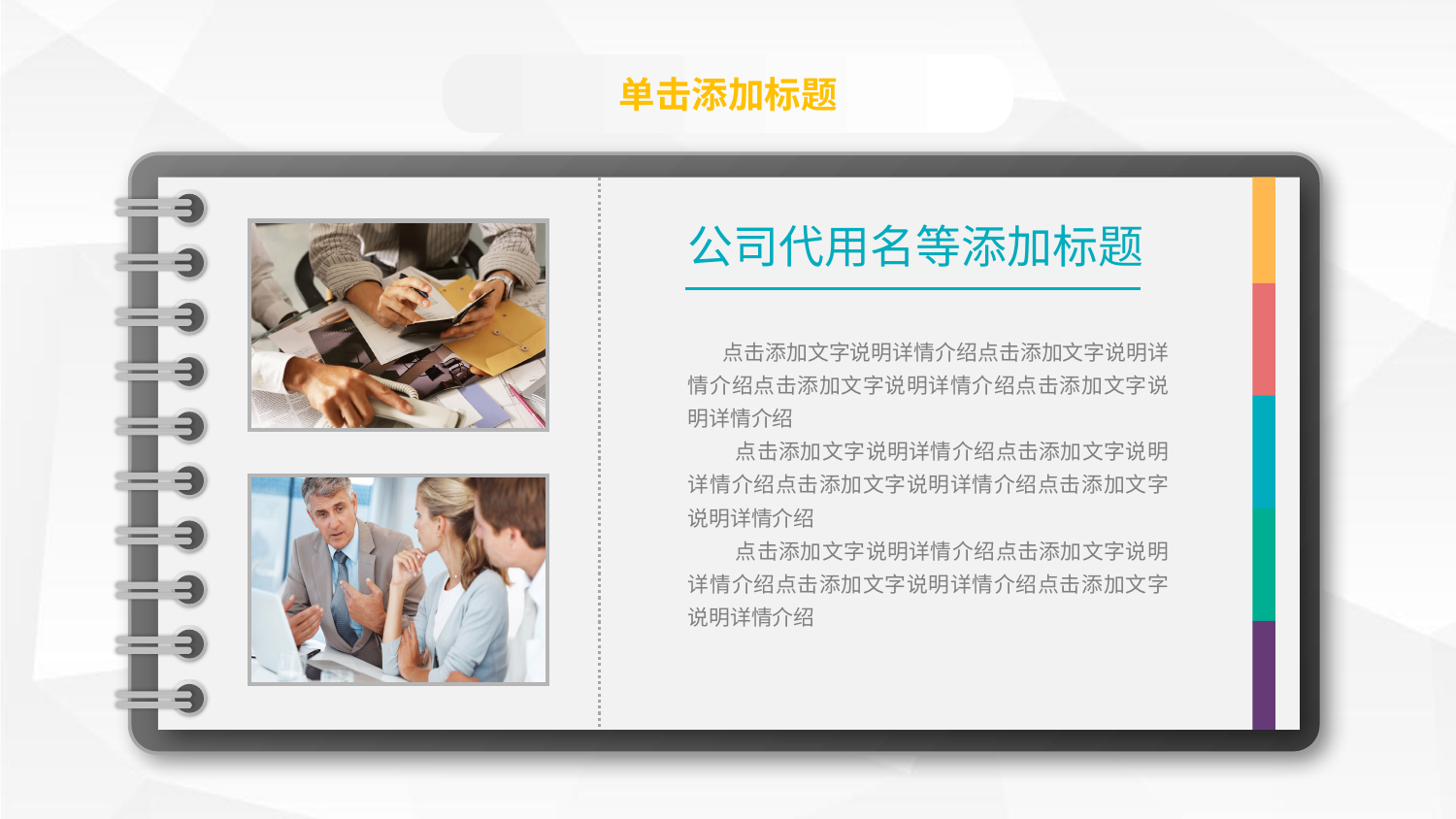

单击添加标题

公司代用名等添加标题

      点击添加文字说明详情介绍点击添加文字说明详情介绍点击添加文字说明详情介绍点击添加文字说明详情介绍
        点击添加文字说明详情介绍点击添加文字说明详情介绍点击添加文字说明详情介绍点击添加文字说明详情介绍
        点击添加文字说明详情介绍点击添加文字说明详情介绍点击添加文字说明详情介绍点击添加文字说明详情介绍